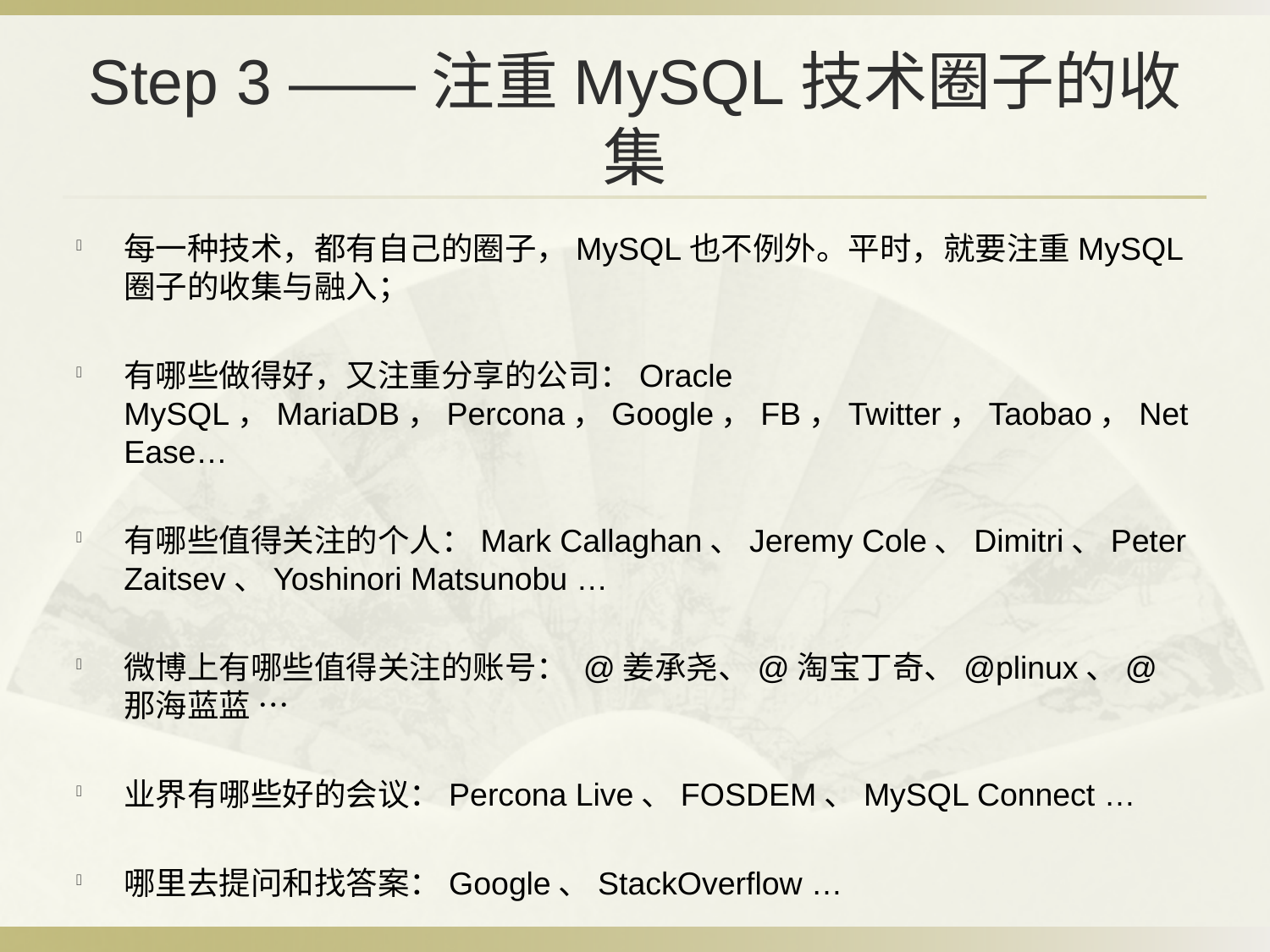

# Step 3 ——注重MySQL技术圈子的收集
每一种技术，都有自己的圈子，MySQL也不例外。平时，就要注重MySQL圈子的收集与融入；

有哪些做得好，又注重分享的公司：Oracle MySQL，MariaDB，Percona，Google，FB，Twitter，Taobao，NetEase…

有哪些值得关注的个人：Mark Callaghan、Jeremy Cole、Dimitri、Peter Zaitsev、Yoshinori Matsunobu …

微博上有哪些值得关注的账号： @姜承尧、@淘宝丁奇、@plinux、@那海蓝蓝 …

业界有哪些好的会议：Percona Live、FOSDEM、MySQL Connect …

哪里去提问和找答案：Google、StackOverflow …